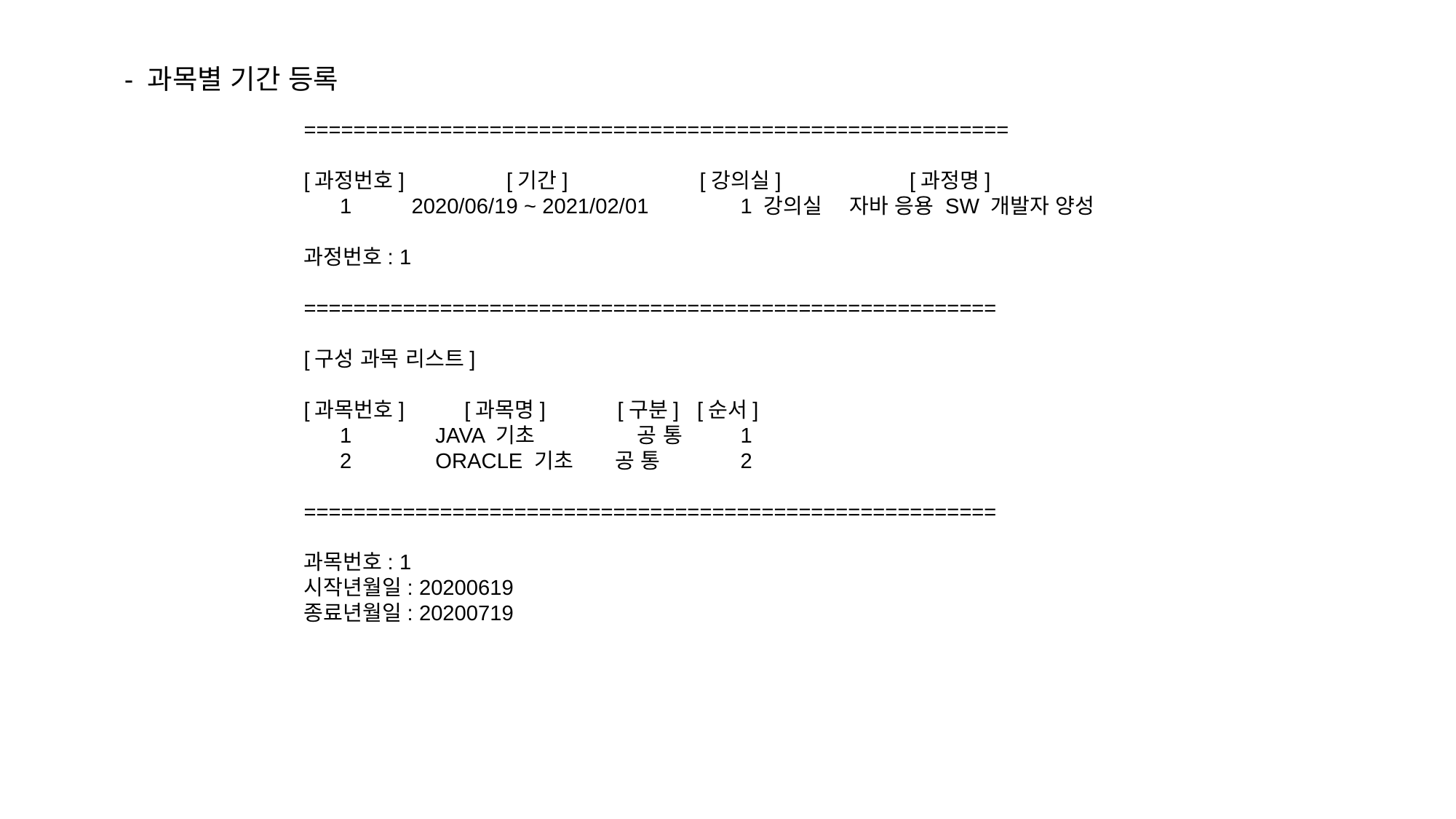

- 과목별 기간 등록
=========================================================

[과정번호]                 [기간]                      [강의실] 	          [과정명]
      1          2020/06/19 ~ 2021/02/01 	1 강의실 	자바 응용 SW 개발자 양성

과정번호: 1

========================================================

[구성 과목 리스트]

[과목번호]          [과목명]            [구분]   [순서]
      1              JAVA 기초	 공 통	1
      2              ORACLE 기초       공 통 	2

========================================================

과목번호: 1
시작년월일: 20200619
종료년월일: 20200719